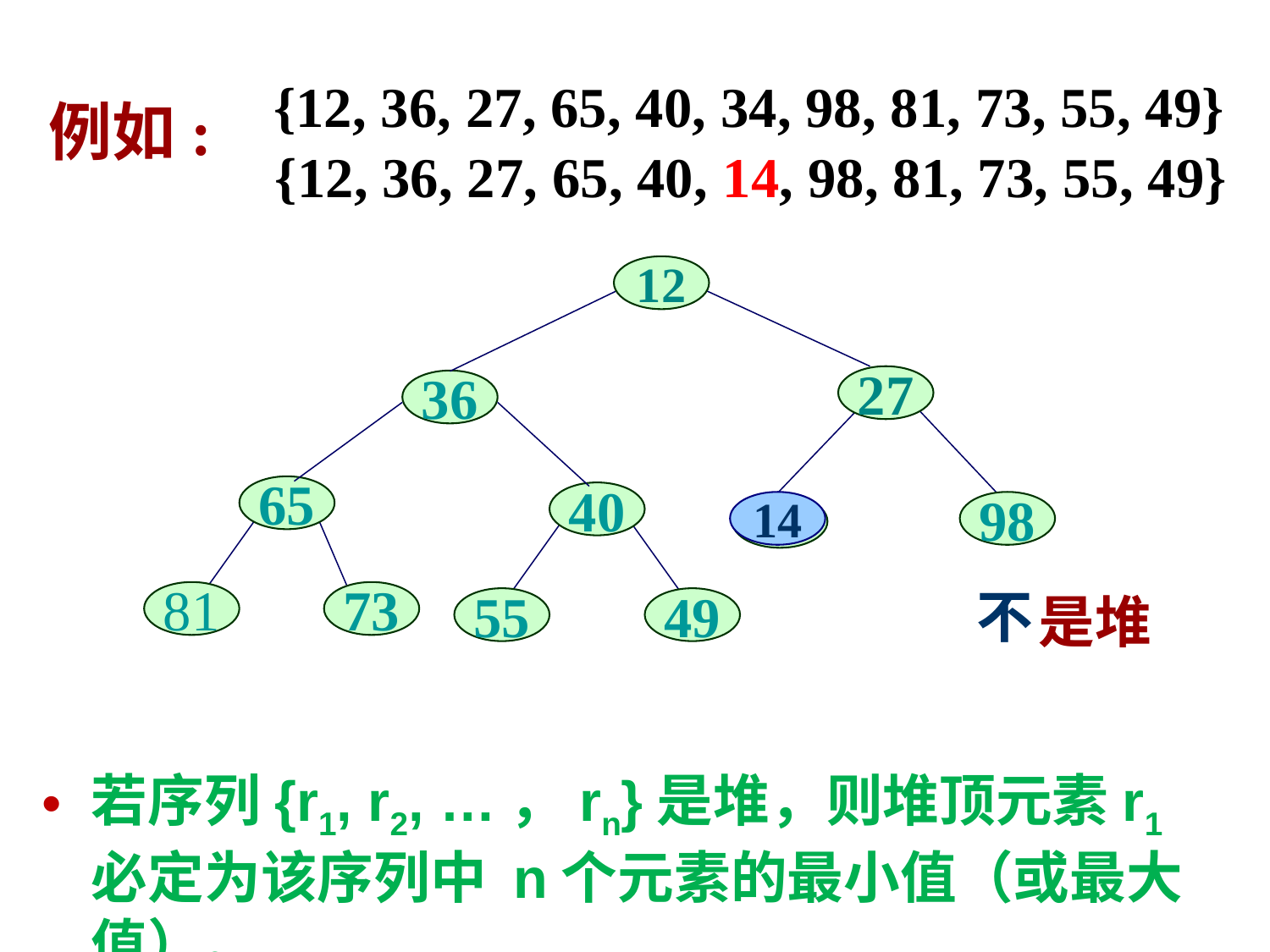

{12, 36, 27, 65, 40, 34, 98, 81, 73, 55, 49}
例如:
{12, 36, 27, 65, 40, 14, 98, 81, 73, 55, 49}
12

27
36

65
40
14
98
34

不
是堆
81
73
55
49
若序列{r1, r2, …，rn}是堆，则堆顶元素r1必定为该序列中 n个元素的最小值（或最大值）。